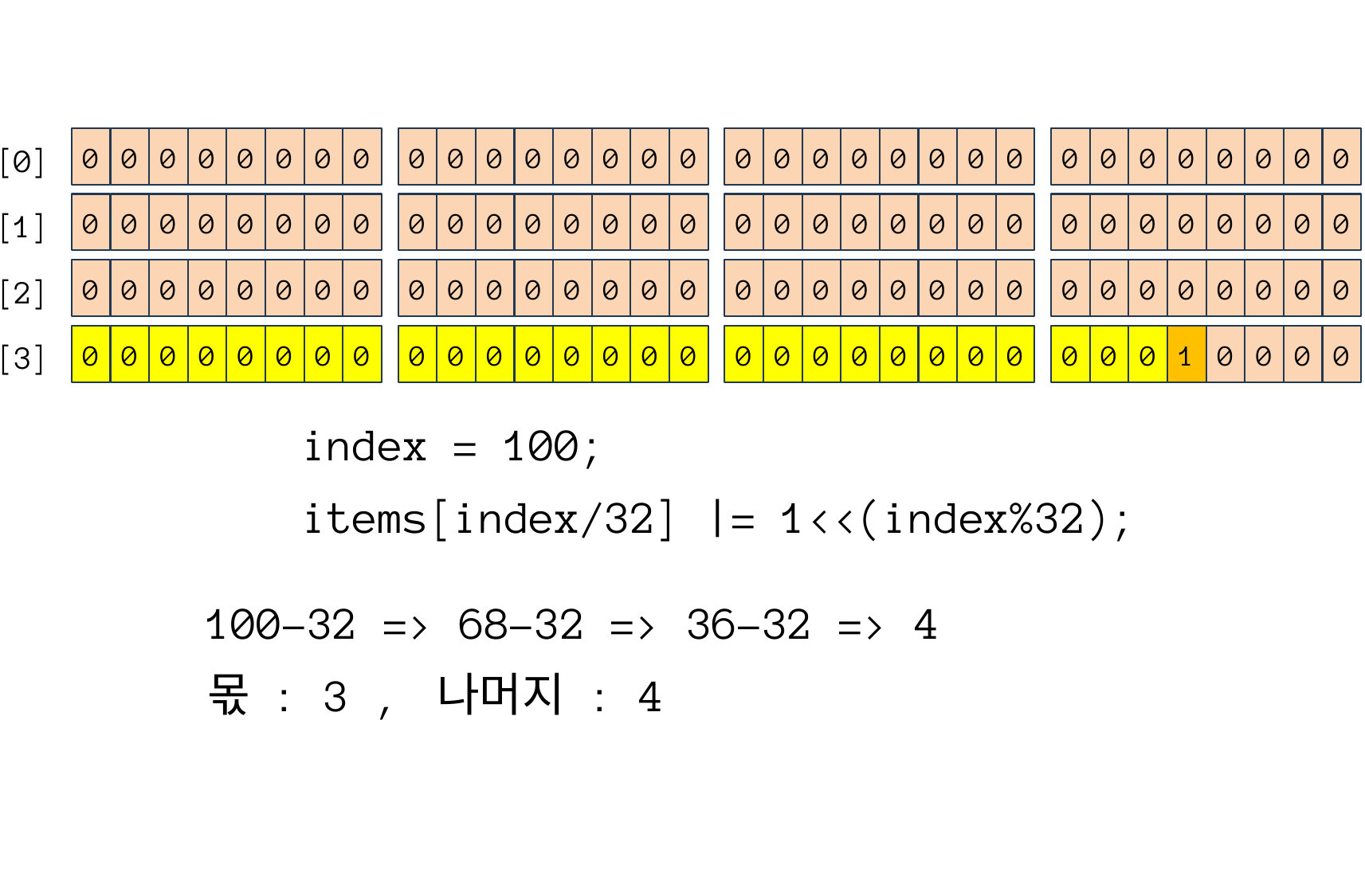

[0]
0
0
0
0
0
0
0
0
0
0
0
0
0
0
0
0
0
0
0
0
0
0
0
0
0
0
0
0
0
0
0
0
[1]
0
0
0
0
0
0
0
0
0
0
0
0
0
0
0
0
0
0
0
0
0
0
0
0
0
0
0
0
0
0
0
0
[2]
0
0
0
0
0
0
0
0
0
0
0
0
0
0
0
0
0
0
0
0
0
0
0
0
0
0
0
0
0
0
0
0
[3]
0
0
0
0
0
0
0
0
0
0
0
0
0
0
0
0
0
0
0
0
0
0
0
0
0
0
0
1
0
0
0
0
index = 100;
items[index/32] |= 1<<(index%32);
100-32 => 68-32 => 36-32 => 4
몫 : 3 , 나머지 : 4